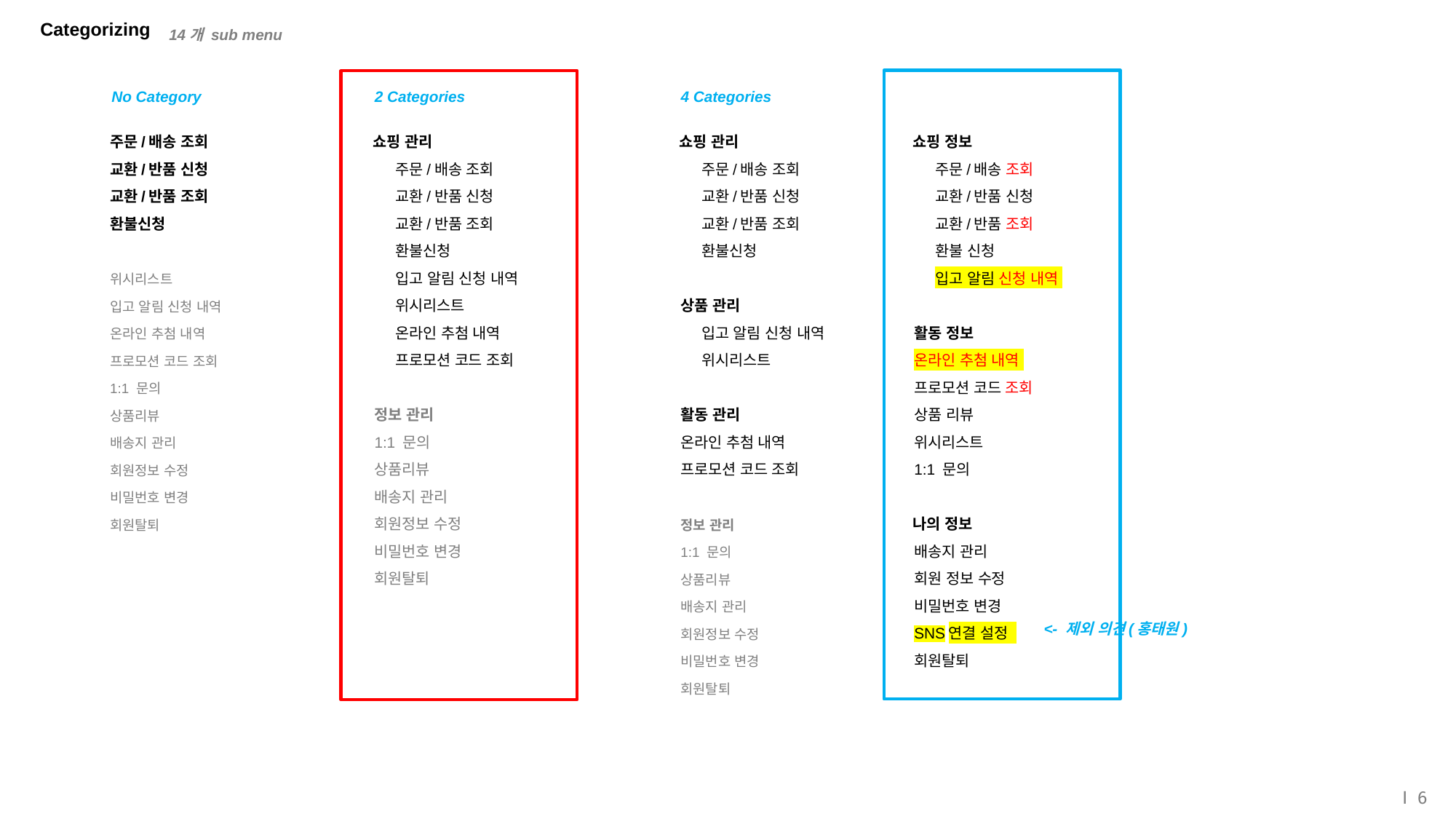

# Categorizing
14개 sub menu

No Category
2 Categories

4 Categories
쇼핑 정보
주문/배송 조회
교환/반품 신청
교환/반품 조회
환불 신청
입고 알림 신청 내역

활동 정보
온라인 추첨 내역
프로모션 코드 조회
상품 리뷰
위시리스트
1:1 문의

나의 정보
배송지 관리
회원 정보 수정
비밀번호 변경
SNS연결 설정
회원탈퇴
주문/배송 조회
교환/반품 신청
교환/반품 조회
환불신청
위시리스트
입고 알림 신청 내역
온라인 추첨 내역
프로모션 코드 조회
1:1 문의
상품리뷰
배송지 관리
회원정보 수정
비밀번호 변경
회원탈퇴
쇼핑 관리
주문/배송 조회
교환/반품 신청
교환/반품 조회
환불신청
입고 알림 신청 내역
위시리스트
온라인 추첨 내역
프로모션 코드 조회

정보 관리
1:1 문의
상품리뷰
배송지 관리
회원정보 수정
비밀번호 변경
회원탈퇴
쇼핑 관리
주문/배송 조회
교환/반품 신청
교환/반품 조회
환불신청

상품 관리
입고 알림 신청 내역
위시리스트

활동 관리
온라인 추첨 내역
프로모션 코드 조회

정보 관리
1:1 문의
상품리뷰
배송지 관리
회원정보 수정
비밀번호 변경
회원탈퇴
<- 제외 의견(홍태원)